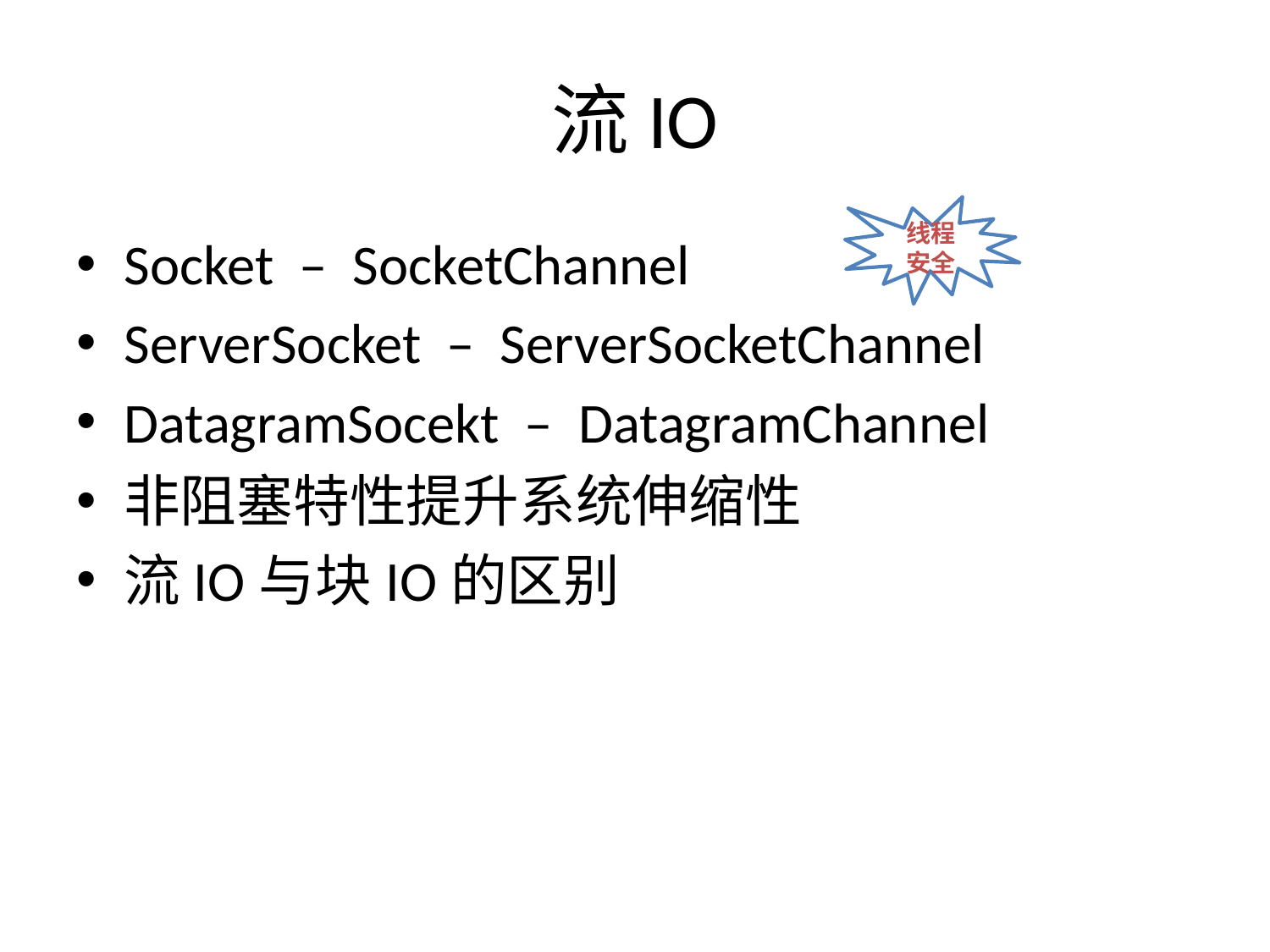

# 流IO
线程安全
Socket  –  SocketChannel
ServerSocket  –  ServerSocketChannel
DatagramSocekt  –  DatagramChannel
非阻塞特性提升系统伸缩性
流IO与块IO的区别